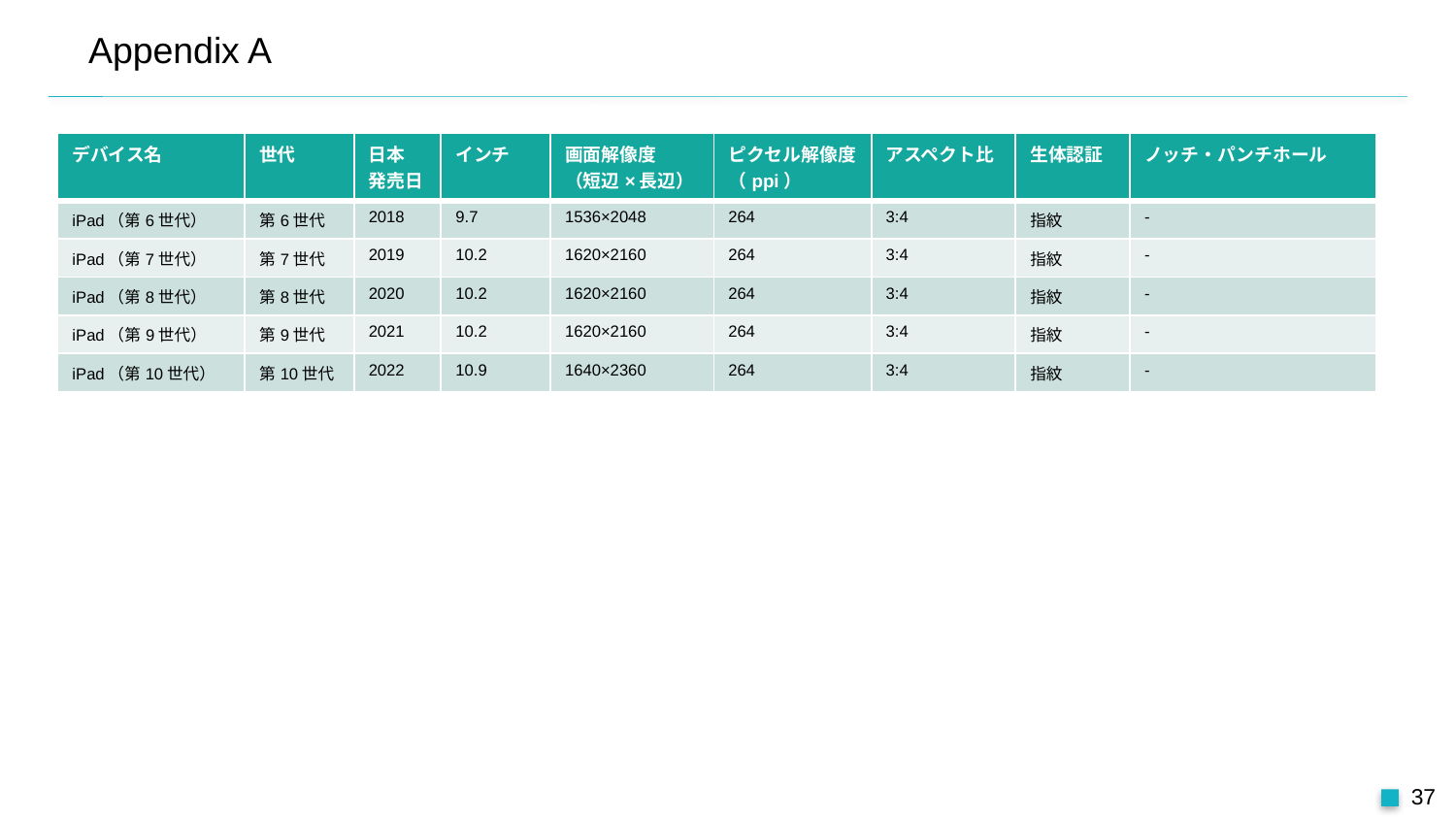

# Appendix A
| デバイス名 | 世代 | 日本 発売日 | インチ | 画面解像度 （短辺×長辺） | ピクセル解像度 （ppi） | アスペクト比 | 生体認証 | ノッチ・パンチホール |
| --- | --- | --- | --- | --- | --- | --- | --- | --- |
| iPad（第6世代） | 第6世代 | 2018 | 9.7 | 1536×2048 | 264 | 3:4 | 指紋 | - |
| iPad（第7世代） | 第7世代 | 2019 | 10.2 | 1620×2160 | 264 | 3:4 | 指紋 | - |
| iPad（第8世代） | 第8世代 | 2020 | 10.2 | 1620×2160 | 264 | 3:4 | 指紋 | - |
| iPad（第9世代） | 第9世代 | 2021 | 10.2 | 1620×2160 | 264 | 3:4 | 指紋 | - |
| iPad（第10世代） | 第10世代 | 2022 | 10.9 | 1640×2360 | 264 | 3:4 | 指紋 | - |